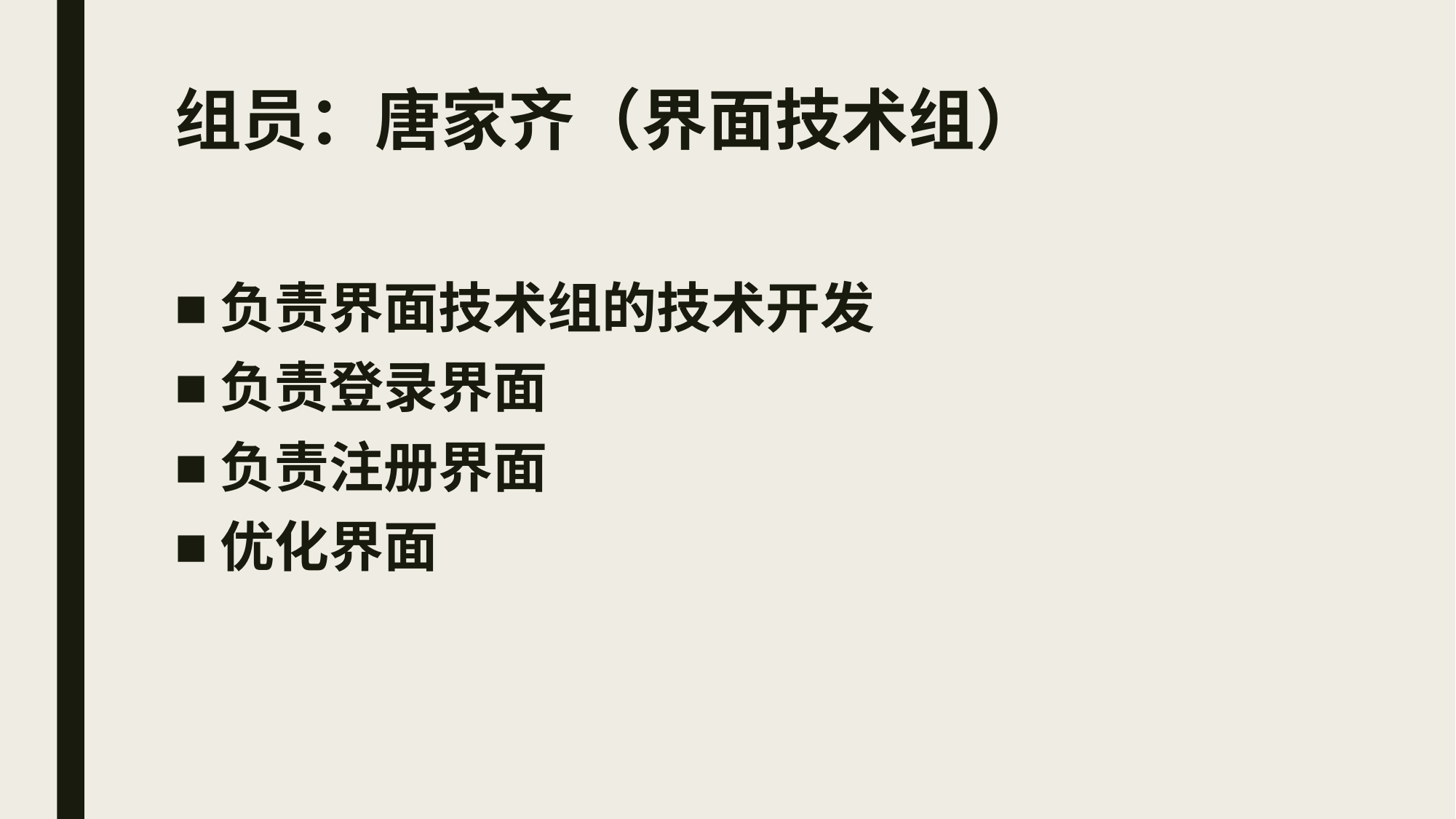

# 组员：唐家齐（界面技术组）
负责界面技术组的技术开发
负责登录界面
负责注册界面
优化界面